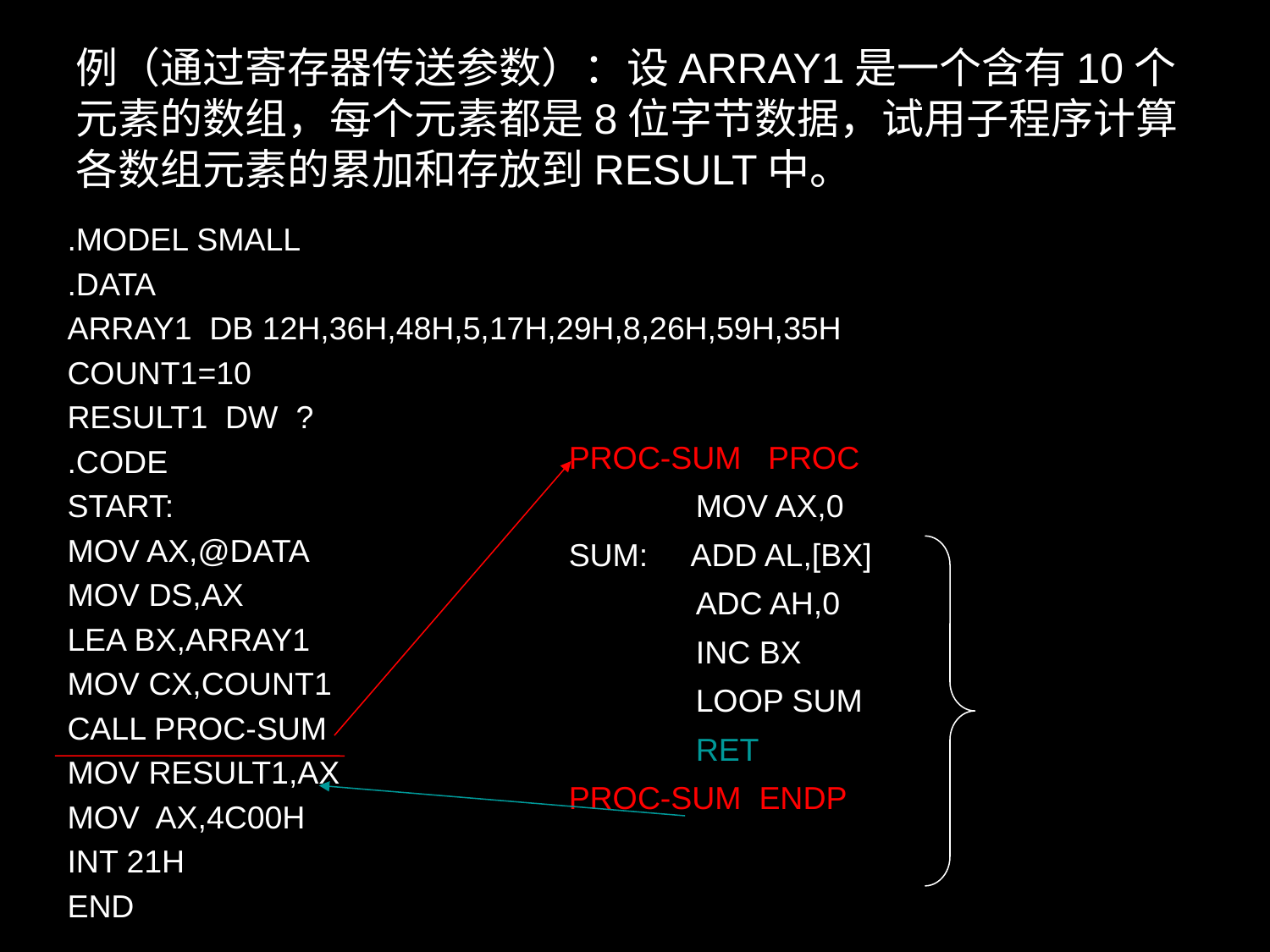

# 例（通过寄存器传送参数）：设ARRAY1是一个含有10个元素的数组，每个元素都是8位字节数据，试用子程序计算各数组元素的累加和存放到RESULT中。
.MODEL SMALL
.DATA
ARRAY1  DB 12H,36H,48H,5,17H,29H,8,26H,59H,35H
COUNT1=10
RESULT1  DW  ?
.CODE
START:
MOV AX,@DATA
MOV DS,AX
LEA BX,ARRAY1
MOV CX,COUNT1
CALL PROC-SUM
MOV RESULT1,AX
MOV  AX,4C00H
INT 21H
END

PROC-SUM   PROC
	MOV AX,0
SUM:     ADD AL,[BX]
	ADC AH,0
	INC BX
 	LOOP SUM
	RET
PROC-SUM  ENDP